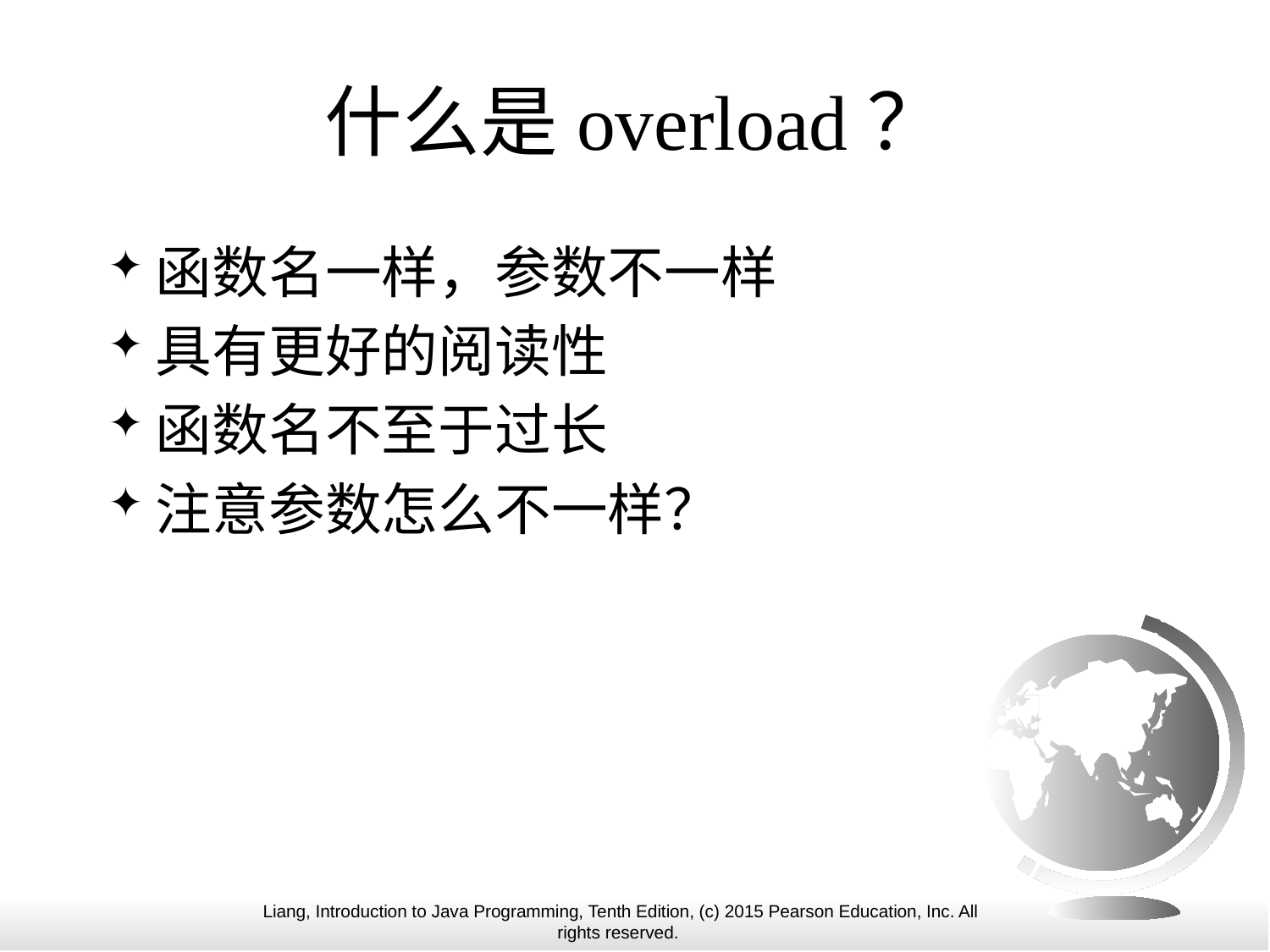

# 什么是overload？
函数名一样，参数不一样
具有更好的阅读性
函数名不至于过长
注意参数怎么不一样？
33